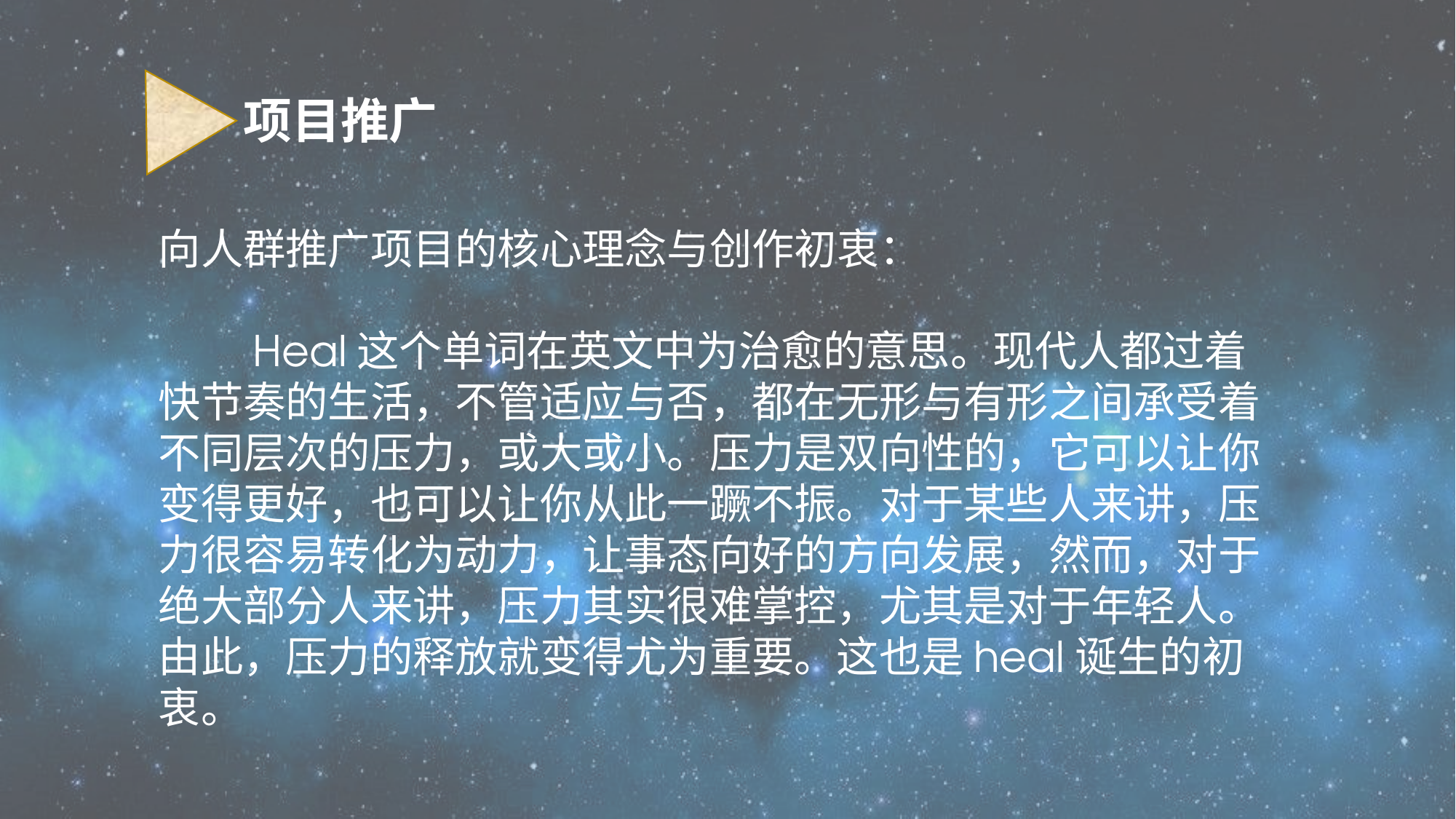

# 项目推广

向人群推广项目的核心理念与创作初衷：

        Heal这个单词在英文中为治愈的意思。现代人都过着快节奏的生活，不管适应与否，都在无形与有形之间承受着不同层次的压力，或大或小。压力是双向性的，它可以让你变得更好，也可以让你从此一蹶不振。对于某些人来讲，压力很容易转化为动力，让事态向好的方向发展，然而，对于绝大部分人来讲，压力其实很难掌控，尤其是对于年轻人。由此，压力的释放就变得尤为重要。这也是heal诞生的初衷。